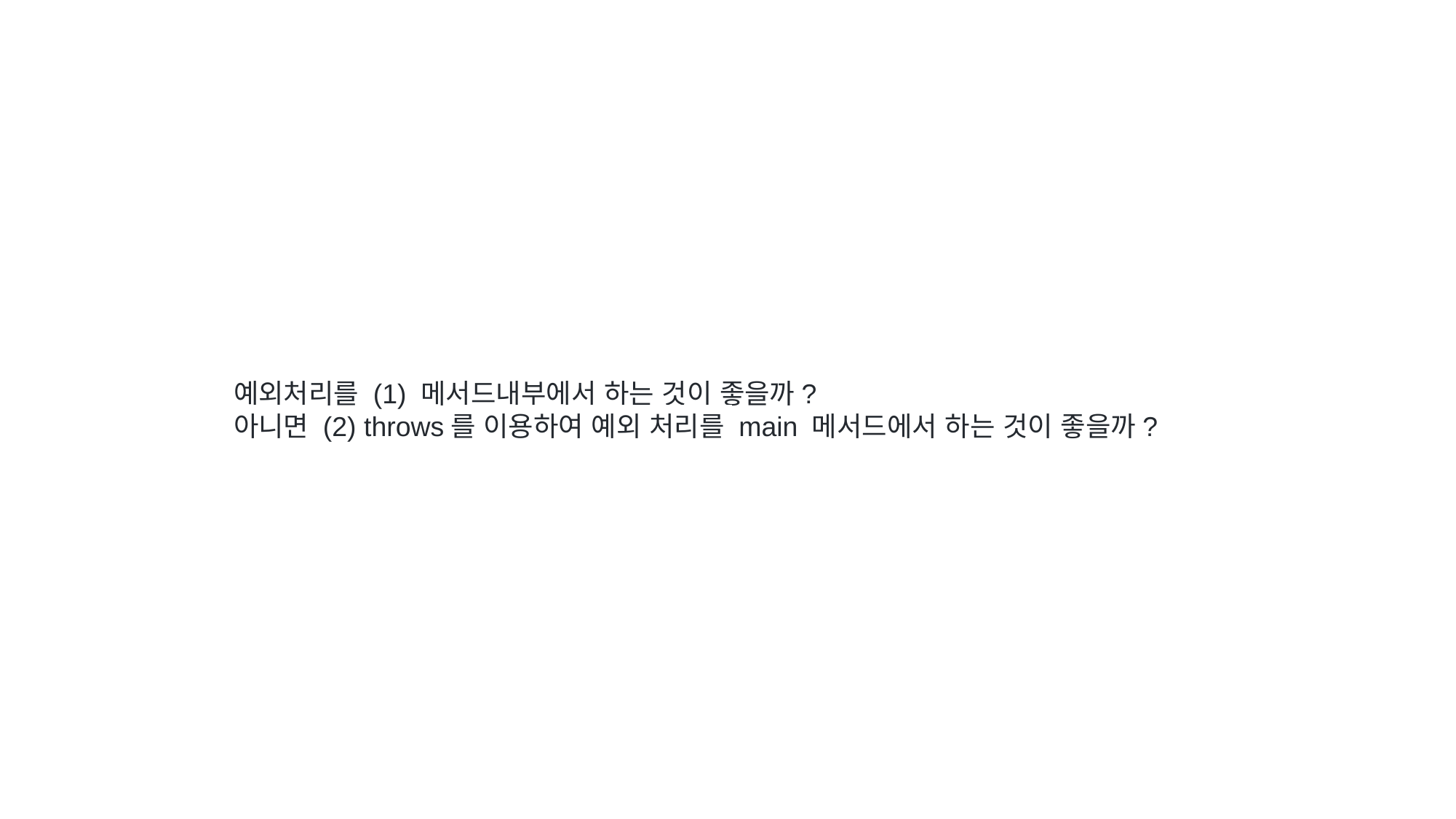

예외처리를 (1) 메서드내부에서 하는 것이 좋을까?
아니면 (2) throws를 이용하여 예외 처리를 main 메서드에서 하는 것이 좋을까?